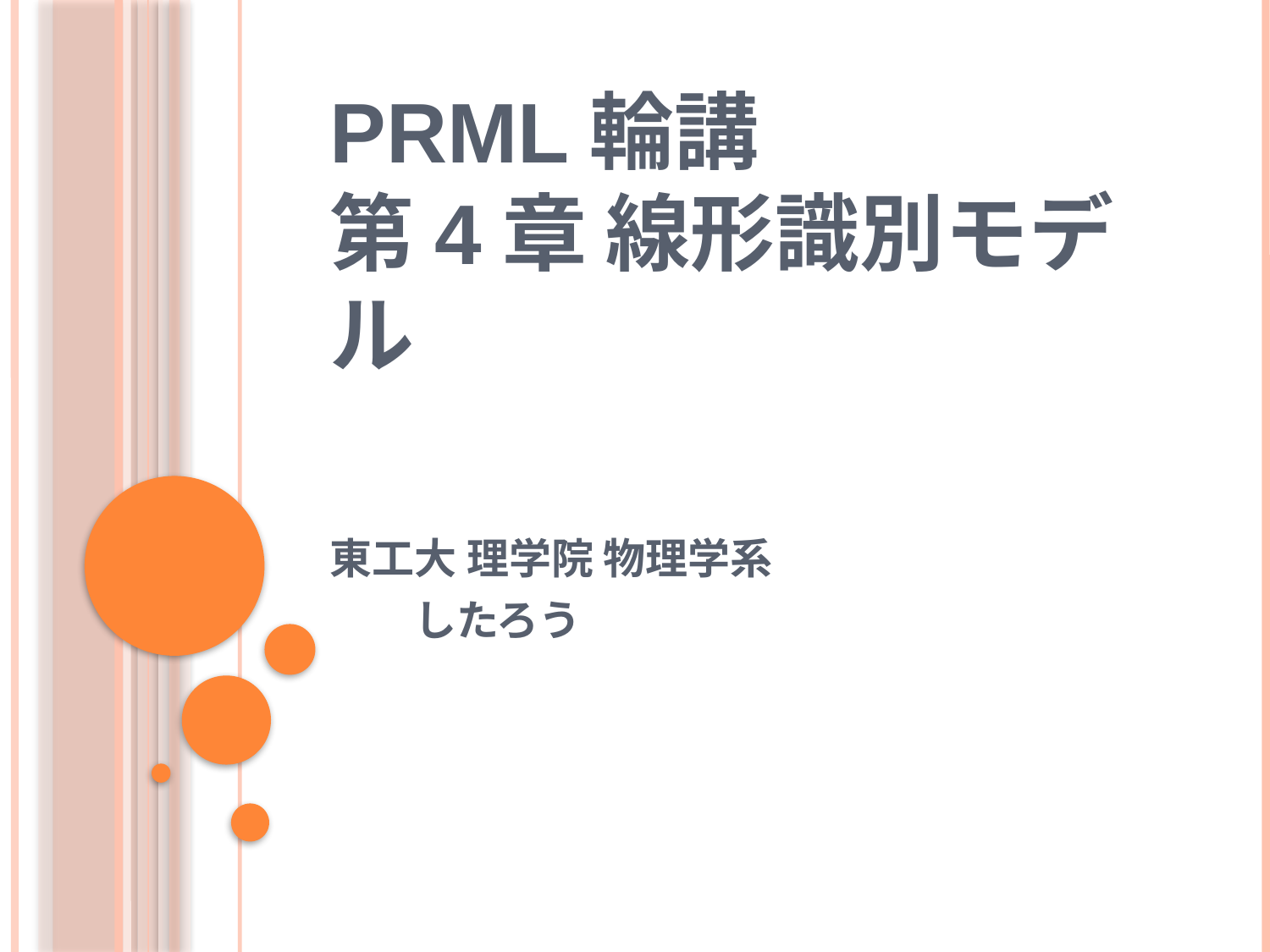

# PRML輪講 第4章 線形識別モデル
東工大 理学院 物理学系
　　したろう